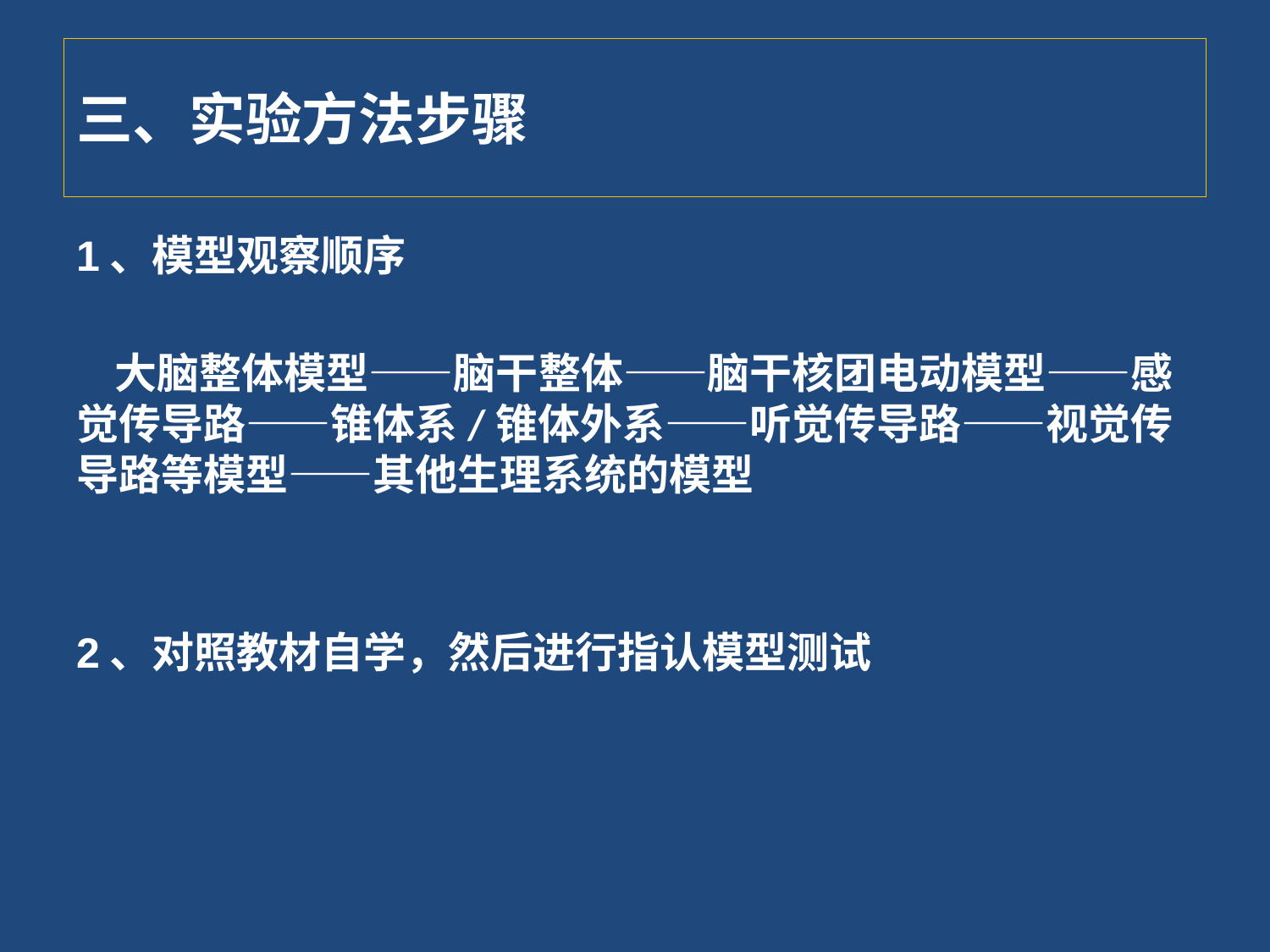

# 三、实验方法步骤
1、模型观察顺序

   大脑整体模型——脑干整体——脑干核团电动模型——感觉传导路——锥体系/锥体外系——听觉传导路——视觉传导路等模型——其他生理系统的模型

2、对照教材自学，然后进行指认模型测试